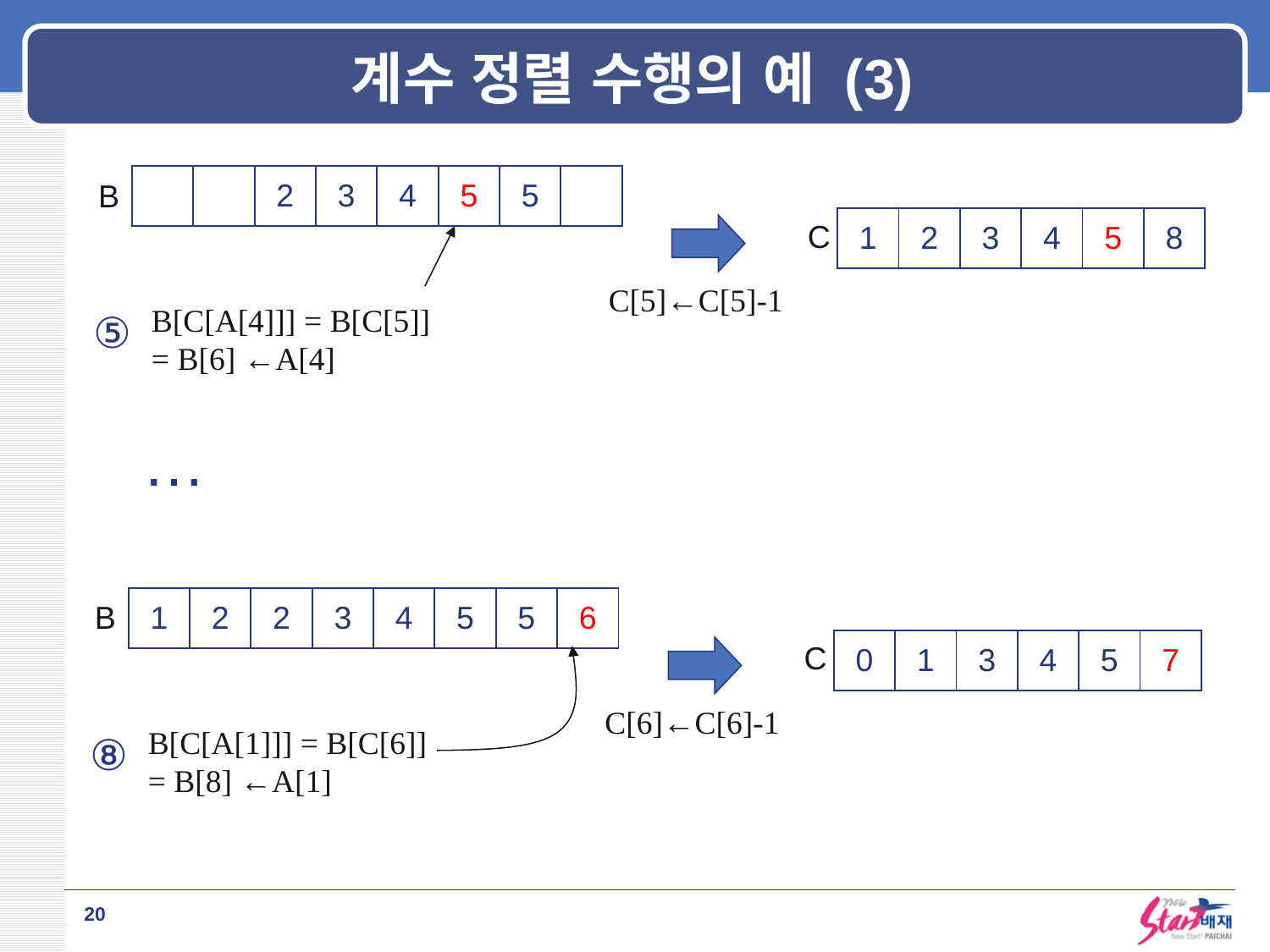

# 계수 정렬 수행의 예 (3)
|  |  | 2 | 3 | 4 | 5 | 5 |  |
| --- | --- | --- | --- | --- | --- | --- | --- |
B

| 1 | 2 | 3 | 4 | 5 | 8 |
| --- | --- | --- | --- | --- | --- |
C
C[5]←C[5]-1
B[C[A[4]]] = B[C[5]]
= B[6] ←A[4]
⑤
…
| 1 | 2 | 2 | 3 | 4 | 5 | 5 | 6 |
| --- | --- | --- | --- | --- | --- | --- | --- |
B

| 0 | 1 | 3 | 4 | 5 | 7 |
| --- | --- | --- | --- | --- | --- |
C

C[6]←C[6]-1
B[C[A[1]]] = B[C[6]]
= B[8] ←A[1]
⑧
20